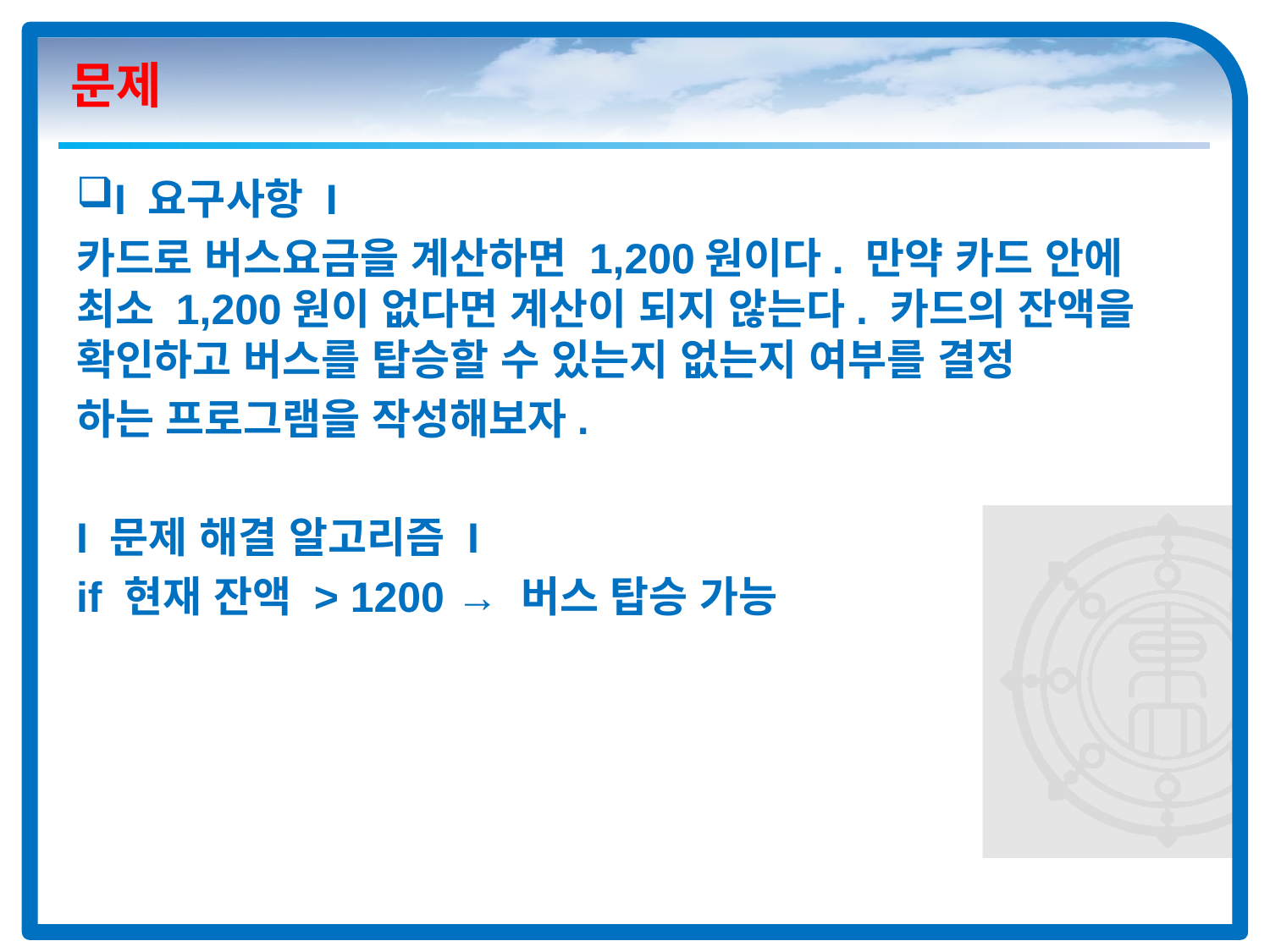

# 문제
I 요구사항 I
카드로 버스요금을 계산하면 1,200원이다. 만약 카드 안에 최소 1,200원이 없다면 계산이 되지 않는다. 카드의 잔액을 확인하고 버스를 탑승할 수 있는지 없는지 여부를 결정
하는 프로그램을 작성해보자.

I 문제 해결 알고리즘 I
if 현재 잔액 > 1200 → 버스 탑승 가능